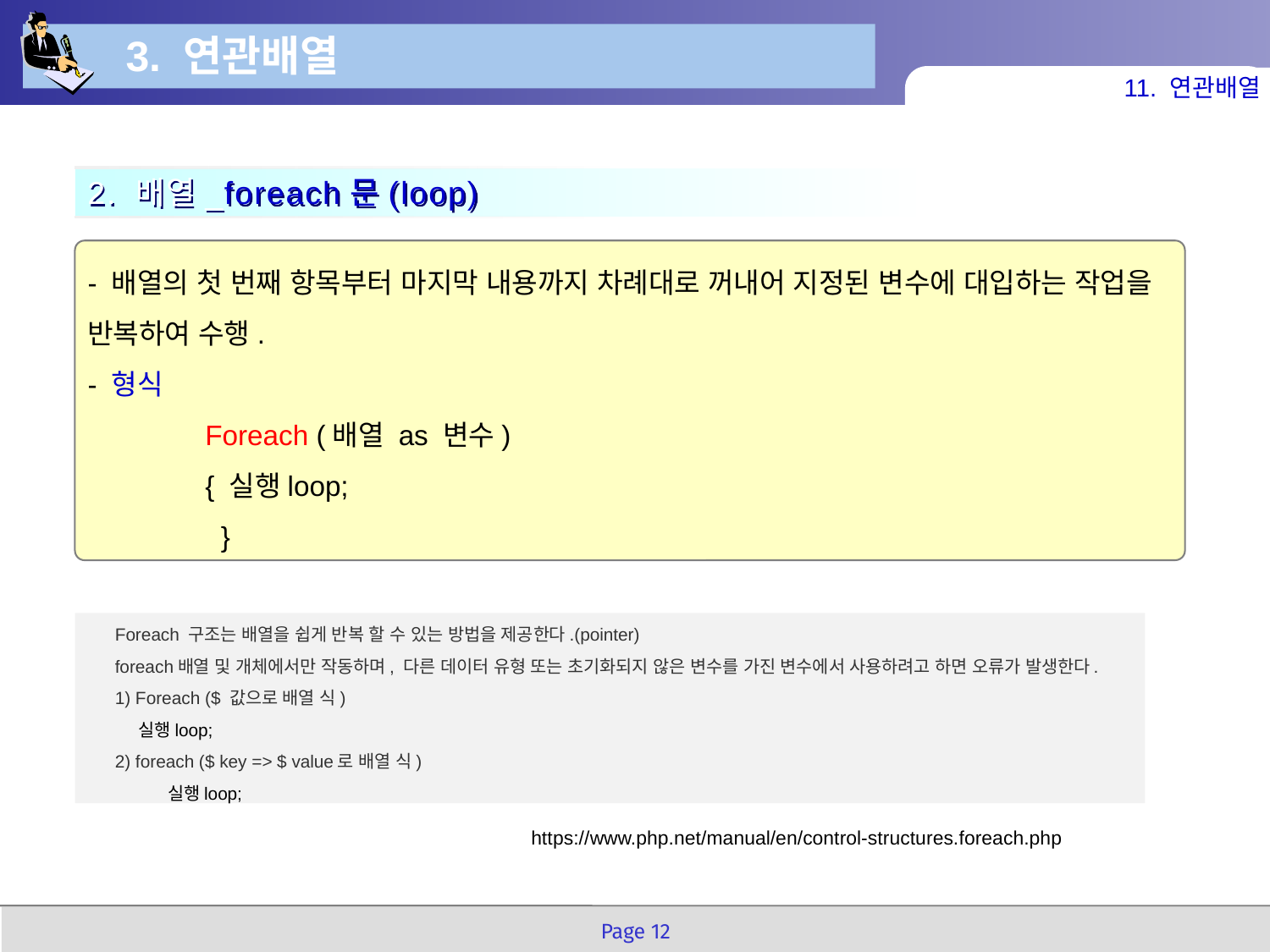

3. 연관배열
11. 연관배열
2. 배열_foreach문(loop)

- 배열의 첫 번째 항목부터 마지막 내용까지 차례대로 꺼내어 지정된 변수에 대입하는 작업을 반복하여 수행.
- 형식
               Foreach (배열 as 변수)
               { 실행loop;
                 }
Foreach 구조는 배열을 쉽게 반복 할 수 있는 방법을 제공한다.(pointer)
foreach배열 및 개체에서만 작동하며, 다른 데이터 유형 또는 초기화되지 않은 변수를 가진 변수에서 사용하려고 하면 오류가 발생한다.
1) Foreach ($ 값으로 배열 식)
    실행loop;
2) foreach ($ key => $ value로 배열 식)
          실행loop;
https://www.php.net/manual/en/control-structures.foreach.php
Page 12